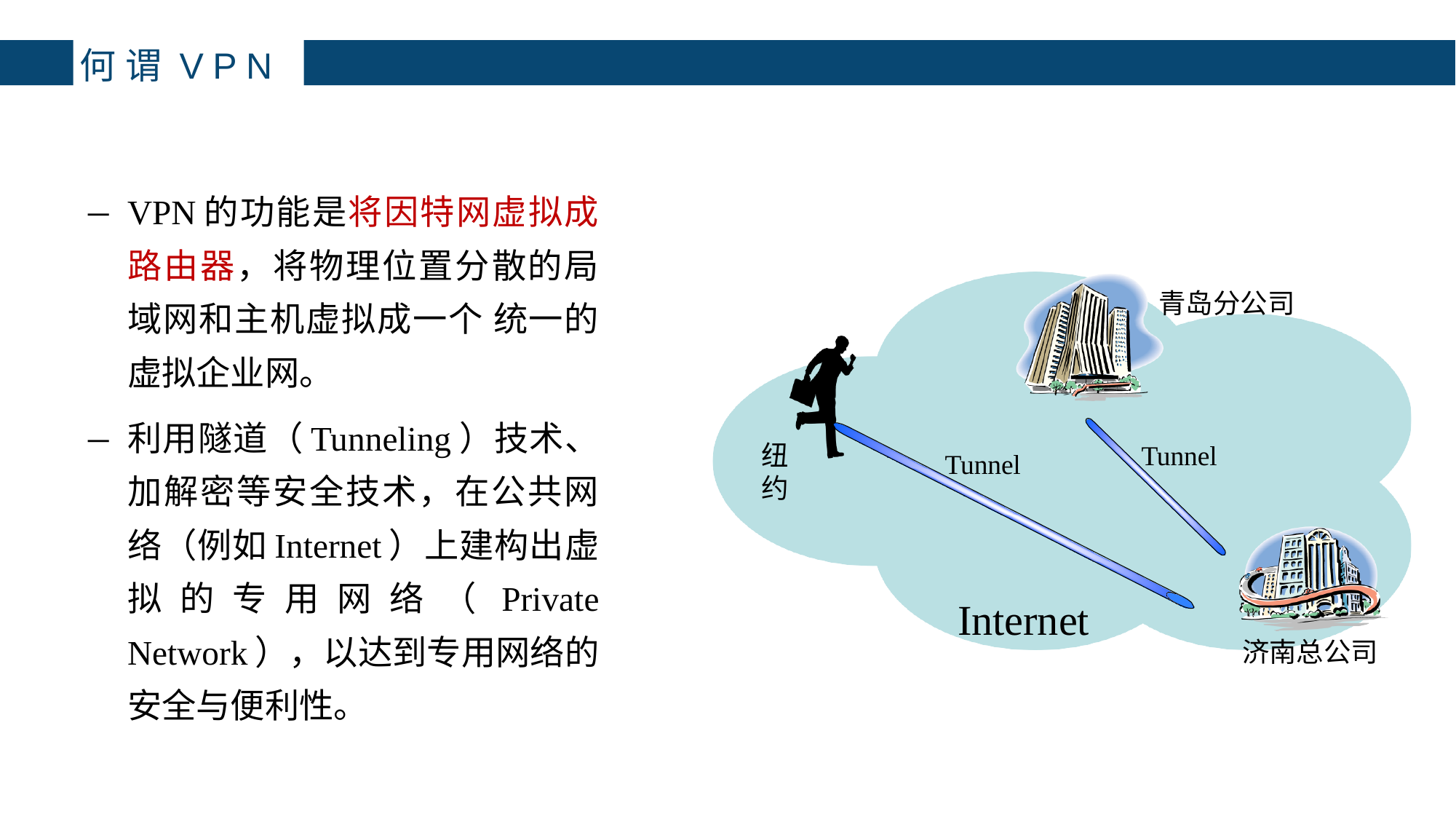

何谓VPN

VPN的功能是将因特网虚拟成路由器，将物理位置分散的局域网和主机虚拟成一个 统一的虚拟企业网。
利用隧道（Tunneling）技术、加解密等安全技术，在公共网络（例如Internet）上建构出虚拟的专用网络（Private Network），以达到专用网络的安全与便利性。

青岛分公司

纽约
Tunnel
Tunnel
Internet

济南总公司